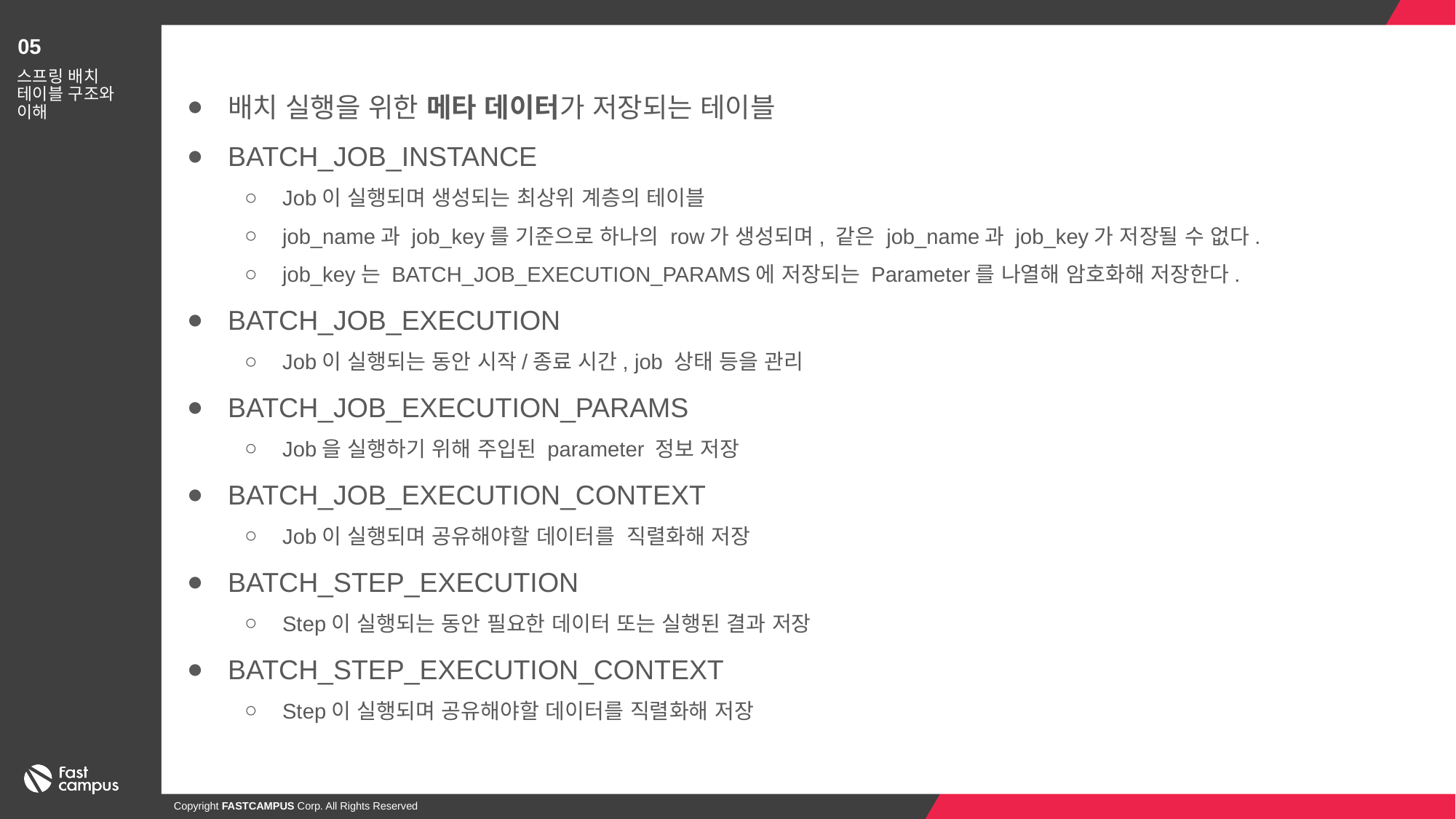

05
배치 실행을 위한 메타 데이터가 저장되는 테이블
BATCH_JOB_INSTANCE
Job이 실행되며 생성되는 최상위 계층의 테이블
job_name과 job_key를 기준으로 하나의 row가 생성되며, 같은 job_name과 job_key가 저장될 수 없다.
job_key는 BATCH_JOB_EXECUTION_PARAMS에 저장되는 Parameter를 나열해 암호화해 저장한다.
BATCH_JOB_EXECUTION
Job이 실행되는 동안 시작/종료 시간, job 상태 등을 관리
BATCH_JOB_EXECUTION_PARAMS
Job을 실행하기 위해 주입된 parameter 정보 저장
BATCH_JOB_EXECUTION_CONTEXT
Job이 실행되며 공유해야할 데이터를  직렬화해 저장
BATCH_STEP_EXECUTION
Step이 실행되는 동안 필요한 데이터 또는 실행된 결과 저장
BATCH_STEP_EXECUTION_CONTEXT
Step이 실행되며 공유해야할 데이터를 직렬화해 저장
스프링 배치
테이블 구조와
이해